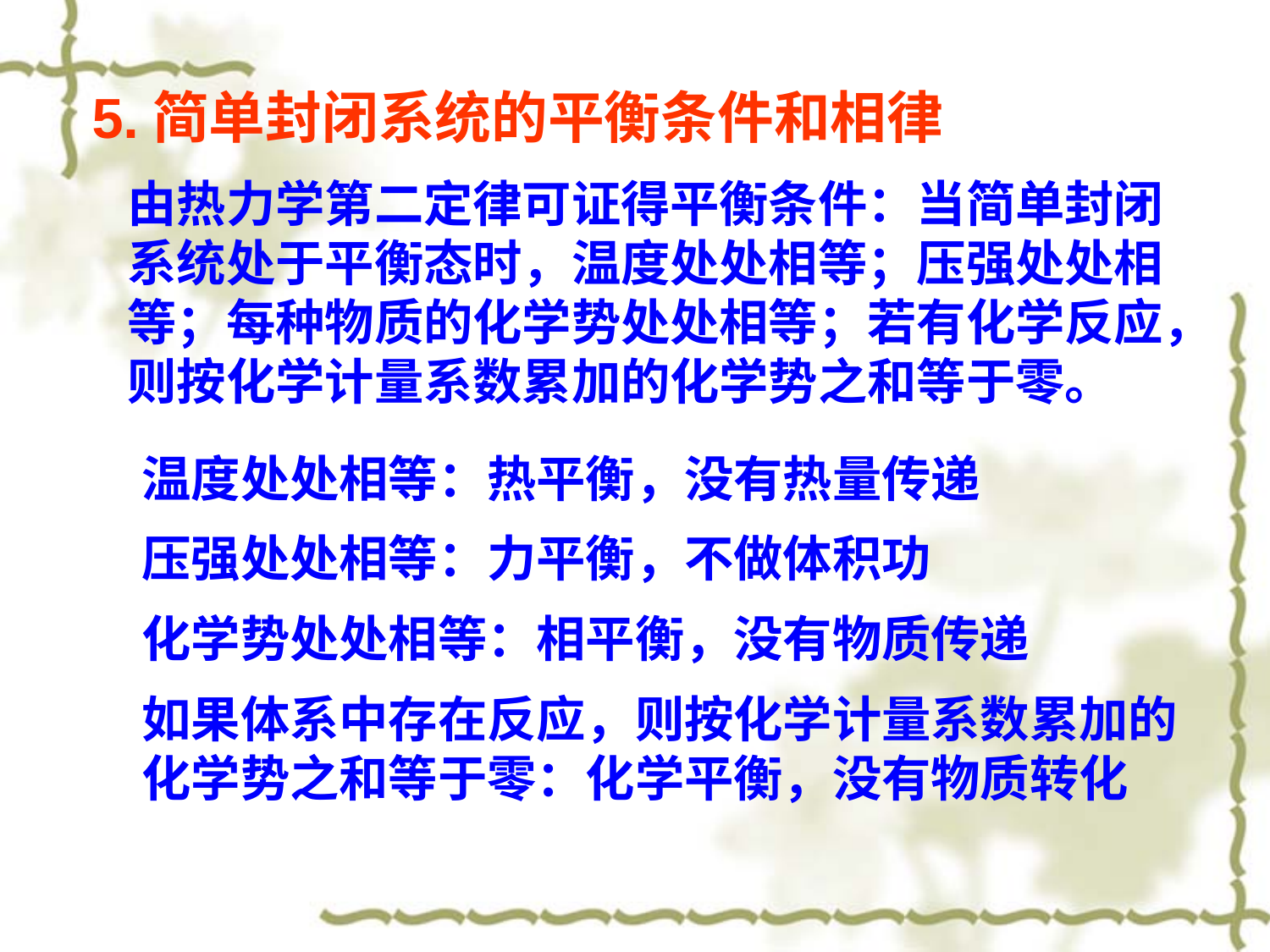

5.简单封闭系统的平衡条件和相律
由热力学第二定律可证得平衡条件：当简单封闭系统处于平衡态时，温度处处相等；压强处处相等；每种物质的化学势处处相等；若有化学反应，则按化学计量系数累加的化学势之和等于零。
温度处处相等：热平衡，没有热量传递
压强处处相等：力平衡，不做体积功
化学势处处相等：相平衡，没有物质传递
如果体系中存在反应，则按化学计量系数累加的化学势之和等于零：化学平衡，没有物质转化